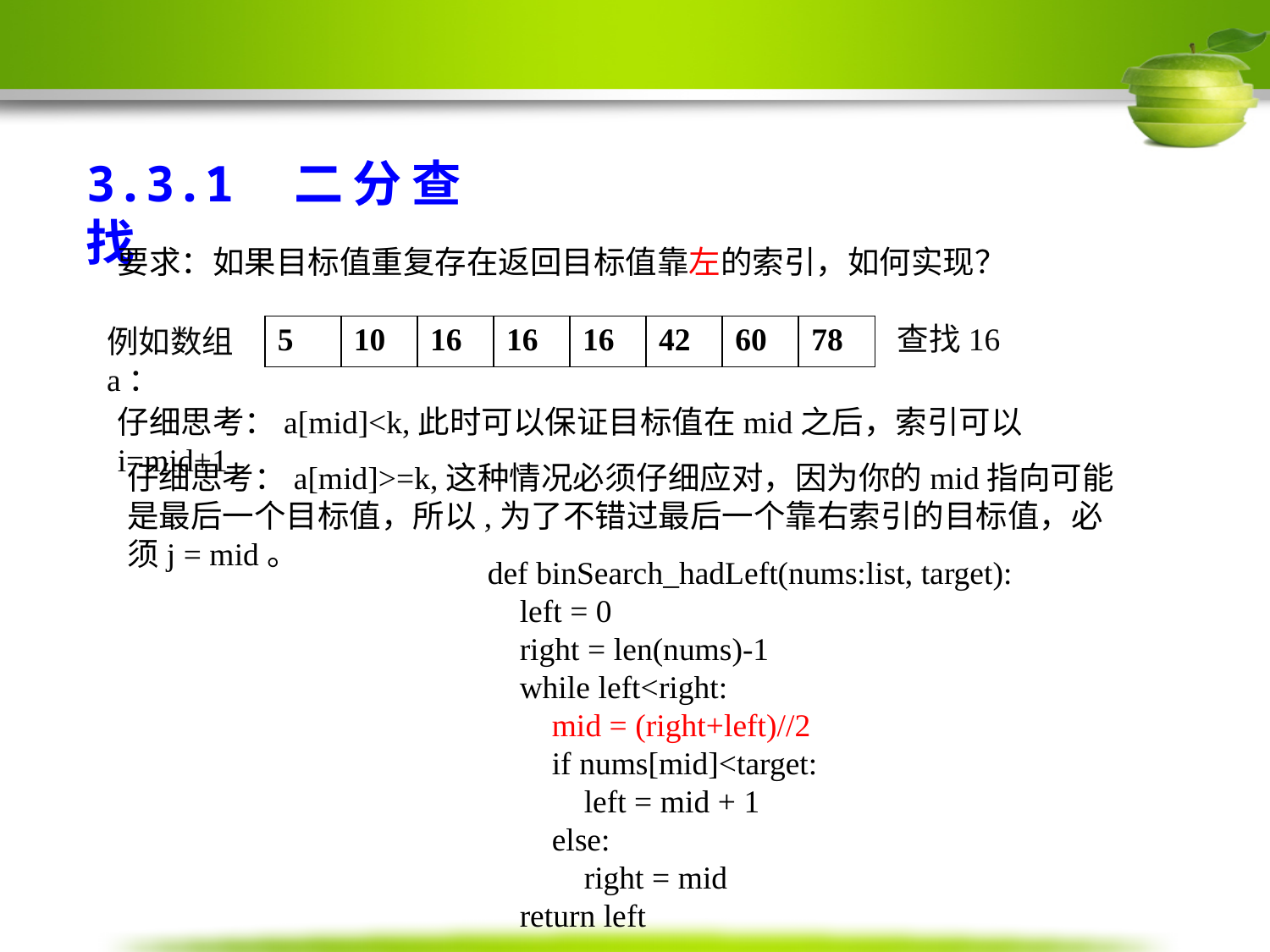

3.3.1 二分查找
要求：如果目标值重复存在返回目标值靠左的索引，如何实现？
查找16
例如数组a：
| 5 | 10 | 16 | 16 | 16 | 42 | 60 | 78 |
| --- | --- | --- | --- | --- | --- | --- | --- |
仔细思考：a[mid]<k,此时可以保证目标值在mid之后，索引可以i=mid+1
仔细思考：a[mid]>=k,这种情况必须仔细应对，因为你的mid指向可能是最后一个目标值，所以,为了不错过最后一个靠右索引的目标值，必须j = mid。
def binSearch_hadLeft(nums:list, target):
    left = 0
    right = len(nums)-1
    while left<right:
        mid = (right+left)//2
        if nums[mid]<target:
            left = mid + 1
        else:
            right = mid
    return left